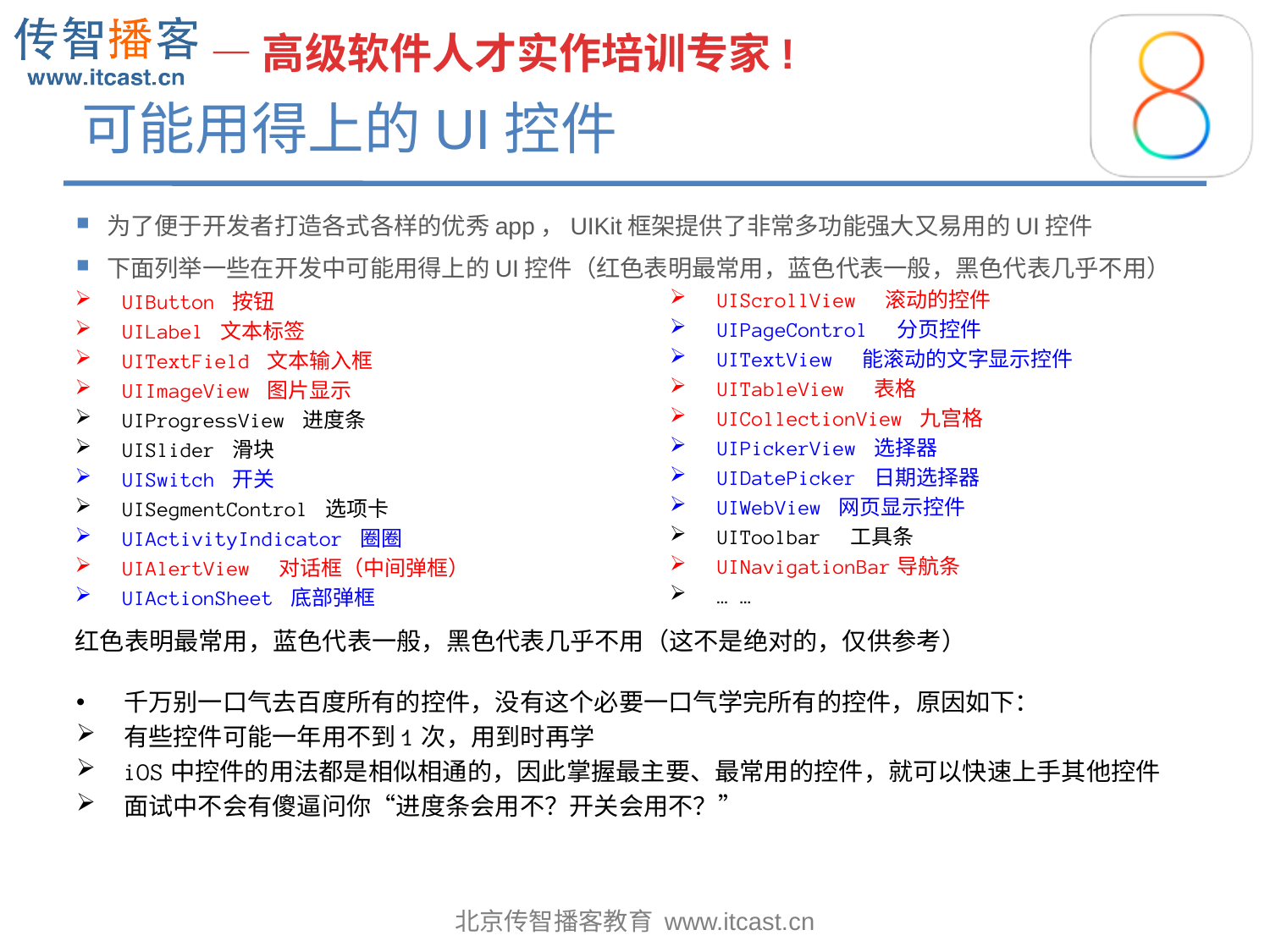

# 可能用得上的UI控件
为了便于开发者打造各式各样的优秀app，UIKit框架提供了非常多功能强大又易用的UI控件
下面列举一些在开发中可能用得上的UI控件（红色表明最常用，蓝色代表一般，黑色代表几乎不用）
UIScrollView  滚动的控件
UIPageControl  分页控件
UITextView  能滚动的文字显示控件
UITableView  表格
UICollectionView 九宫格
UIPickerView 选择器
UIDatePicker 日期选择器
UIWebView 网页显示控件
UIToolbar  工具条
UINavigationBar导航条
… …

UIButton 按钮
UILabel 文本标签
UITextField 文本输入框
UIImageView 图片显示
UIProgressView 进度条
UISlider 滑块
UISwitch 开关
UISegmentControl 选项卡
UIActivityIndicator 圈圈
UIAlertView  对话框（中间弹框）
UIActionSheet 底部弹框

红色表明最常用，蓝色代表一般，黑色代表几乎不用（这不是绝对的，仅供参考）
千万别一口气去百度所有的控件，没有这个必要一口气学完所有的控件，原因如下：
有些控件可能一年用不到1次，用到时再学
iOS中控件的用法都是相似相通的，因此掌握最主要、最常用的控件，就可以快速上手其他控件
面试中不会有傻逼问你“进度条会用不？开关会用不？”